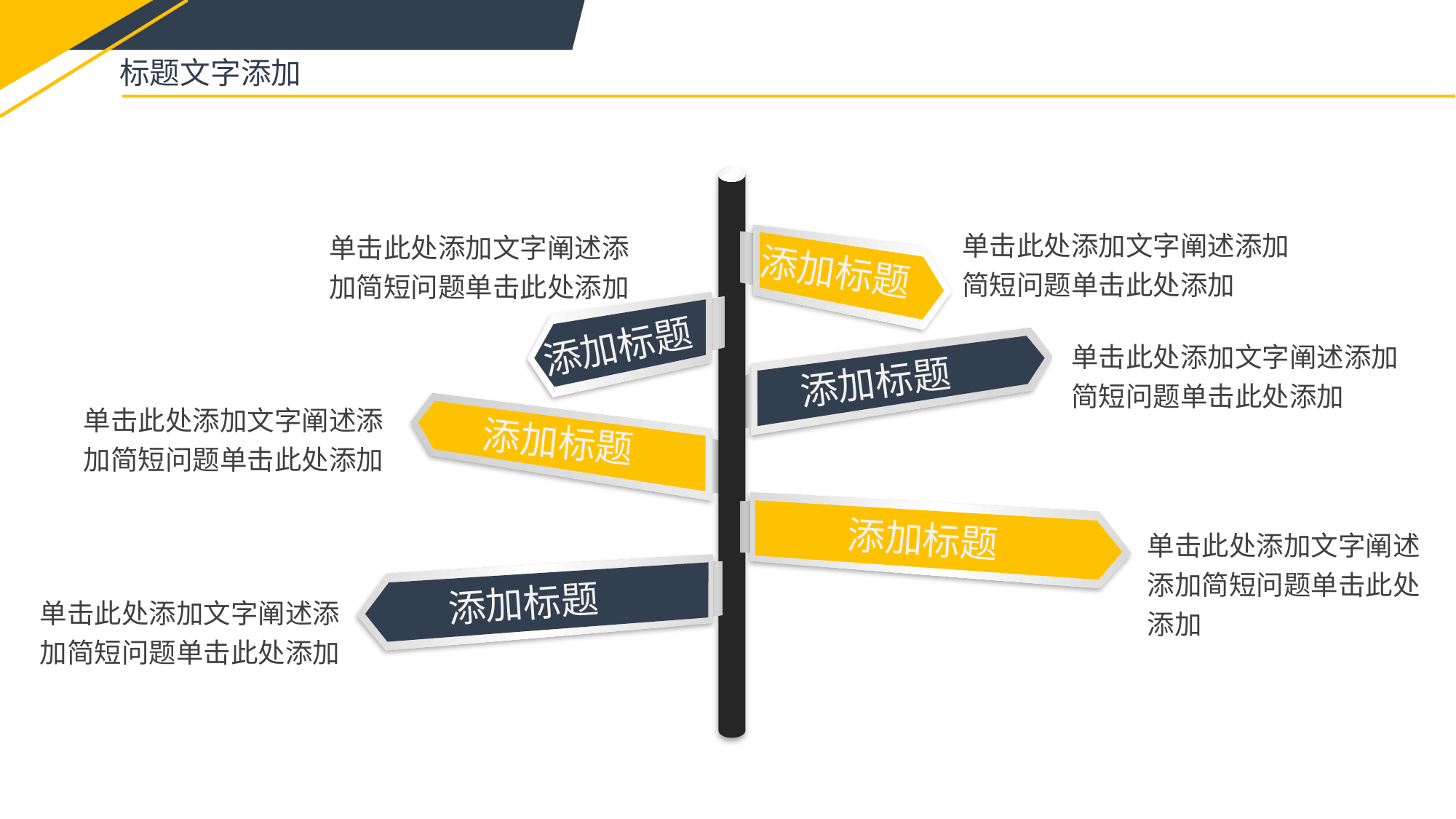

标题文字添加

单击此处添加文字阐述添加简短问题单击此处添加
单击此处添加文字阐述添加简短问题单击此处添加

添加标题

添加标题

单击此处添加文字阐述添加简短问题单击此处添加
添加标题
单击此处添加文字阐述添加简短问题单击此处添加

添加标题

添加标题
单击此处添加文字阐述添加简短问题单击此处添加

添加标题
单击此处添加文字阐述添加简短问题单击此处添加